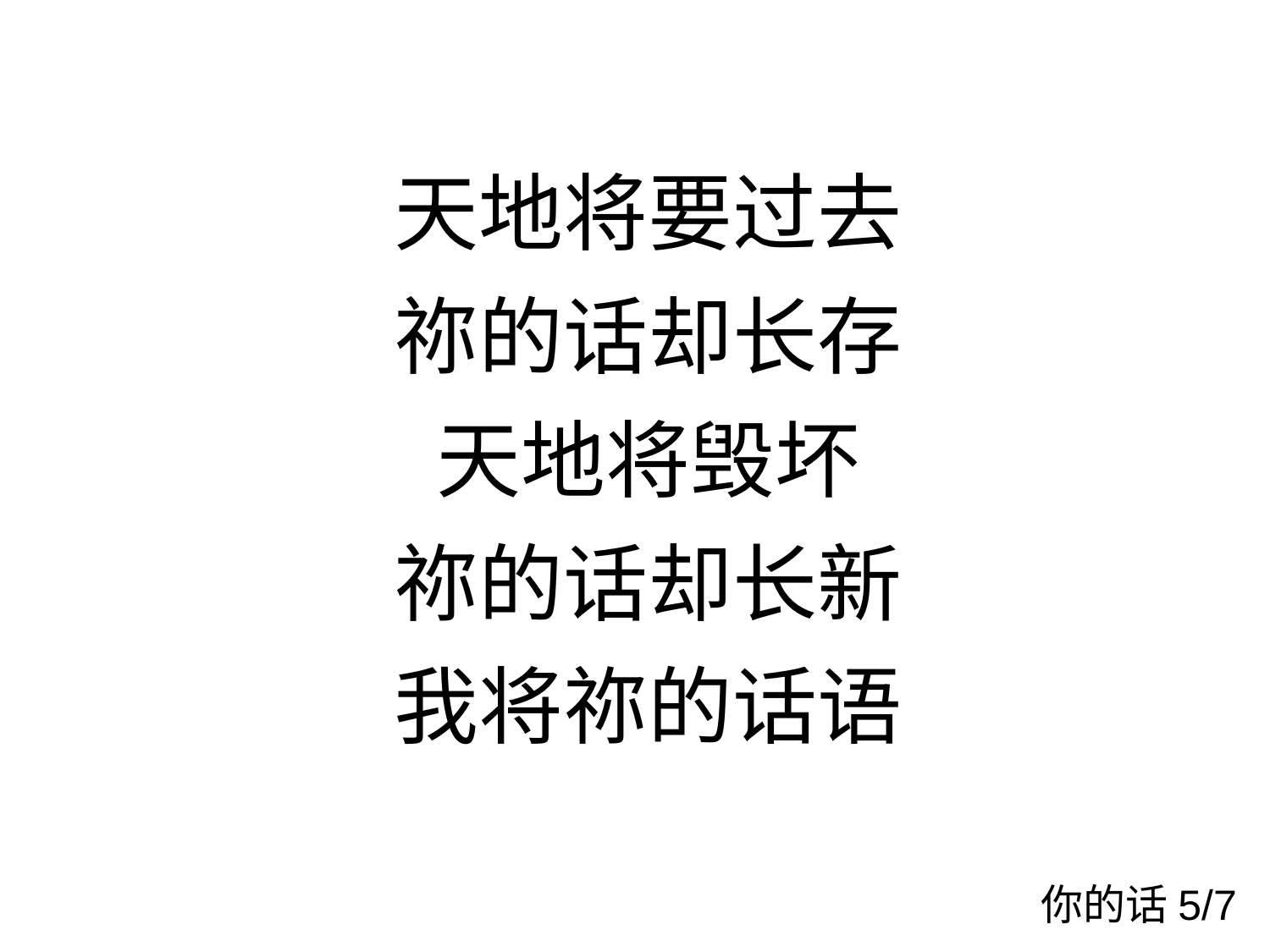

天地将要过去
祢的话却长存
天地将毁坏
祢的话却长新
我将祢的话语
你的话5/7